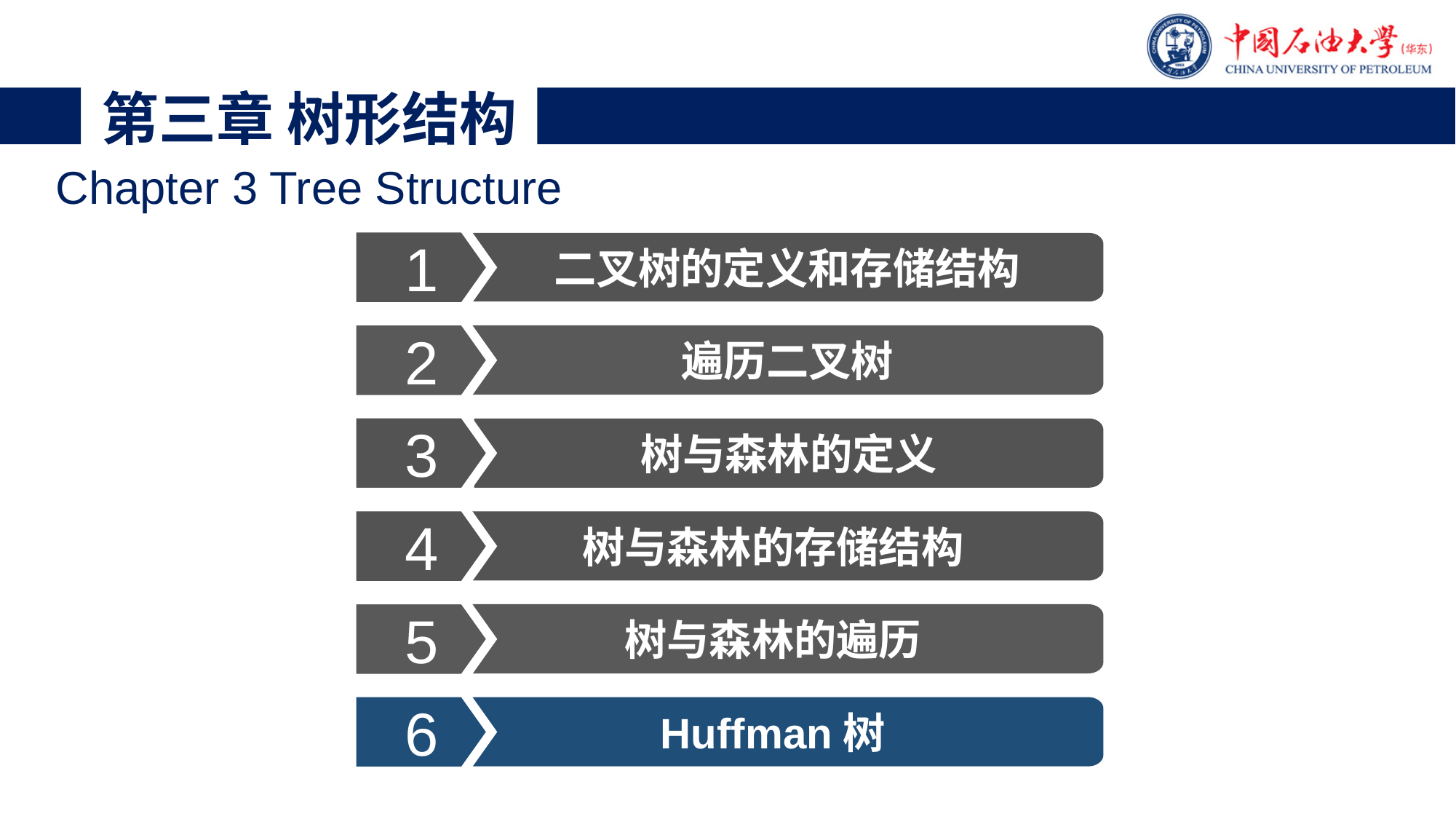

第三章 树形结构

Chapter 3 Tree Structure
1
二叉树的定义和存储结构
2
  遍历二叉树
3
树与森林的定义
4
树与森林的存储结构
5
树与森林的遍历
6
Huffman树